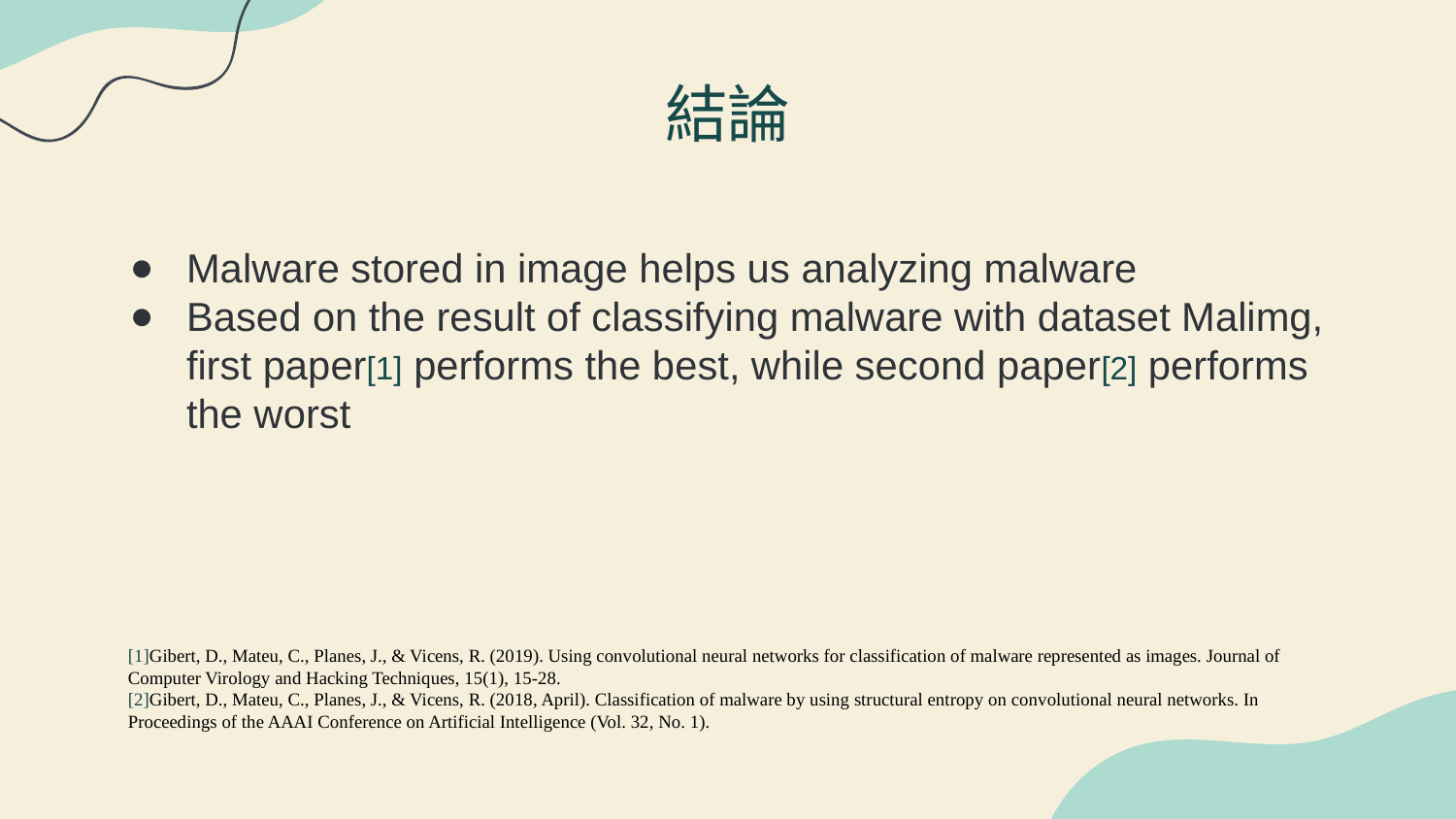

# 結論
Malware stored in image helps us analyzing malware
Based on the result of classifying malware with dataset Malimg, first paper[1] performs the best, while second paper[2] performs the worst
[1]Gibert, D., Mateu, C., Planes, J., & Vicens, R. (2019). Using convolutional neural networks for classification of malware represented as images. Journal of Computer Virology and Hacking Techniques, 15(1), 15-28.
[2]Gibert, D., Mateu, C., Planes, J., & Vicens, R. (2018, April). Classification of malware by using structural entropy on convolutional neural networks. In Proceedings of the AAAI Conference on Artificial Intelligence (Vol. 32, No. 1).